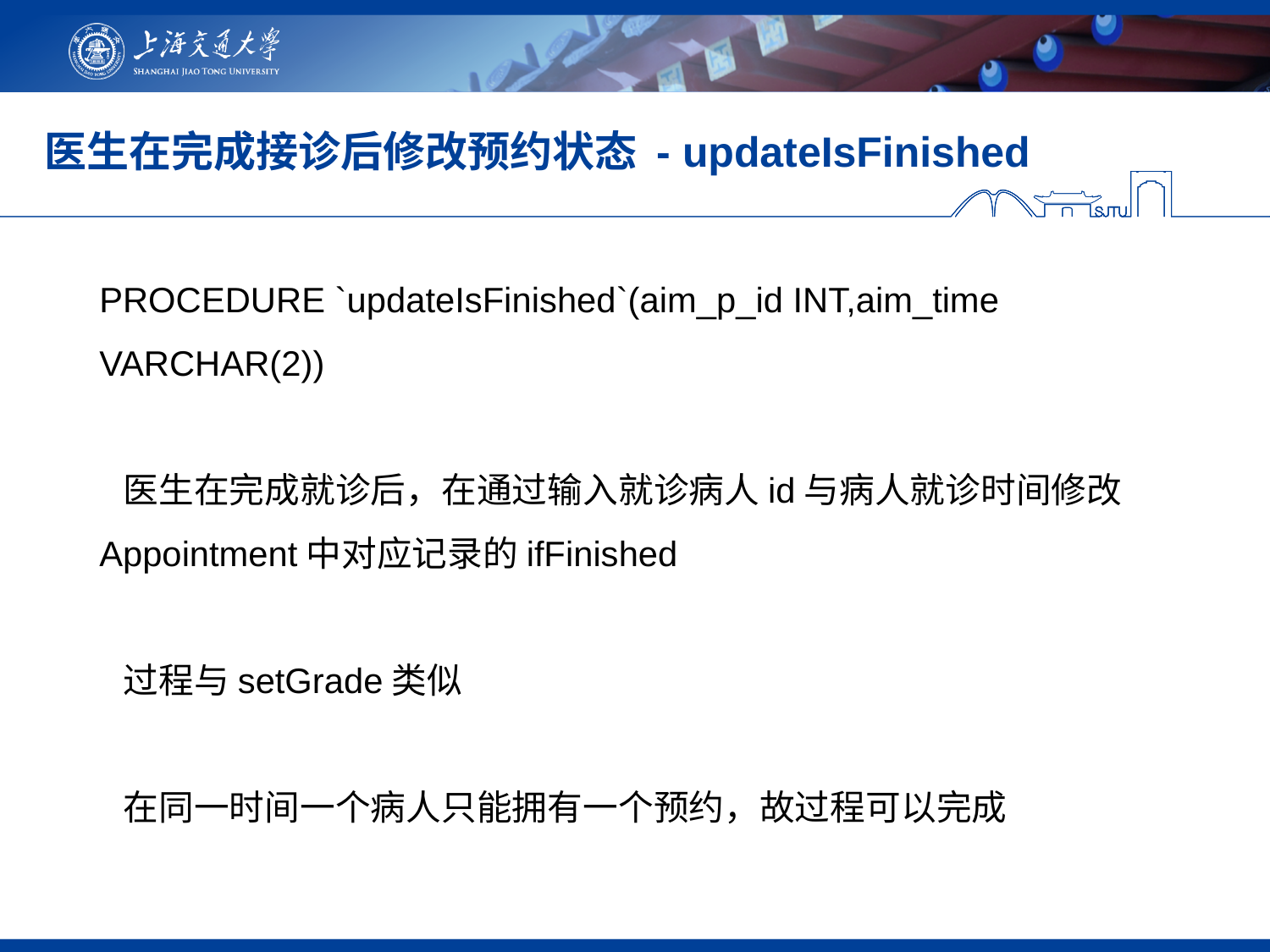

# 医生在完成接诊后修改预约状态 - updateIsFinished
PROCEDURE `updateIsFinished`(aim_p_id INT,aim_time VARCHAR(2))

  医生在完成就诊后，在通过输入就诊病人id与病人就诊时间修改
Appointment中对应记录的ifFinished

  过程与setGrade类似

  在同一时间一个病人只能拥有一个预约，故过程可以完成